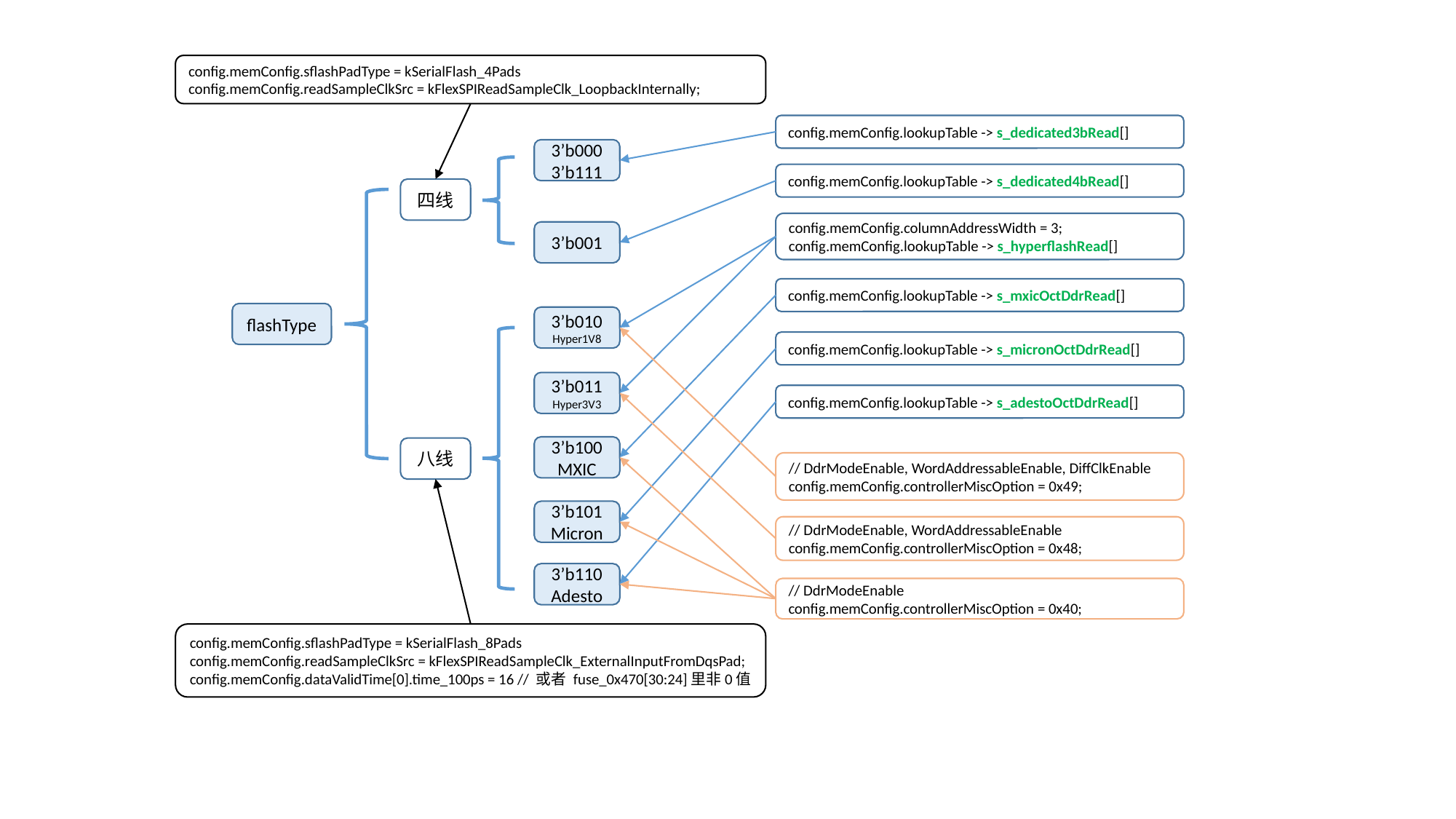

config.memConfig.sflashPadType = kSerialFlash_4Pads
config.memConfig.readSampleClkSrc = kFlexSPIReadSampleClk_LoopbackInternally;
config.memConfig.lookupTable -> s_dedicated3bRead[]
3’b000
3’b111

config.memConfig.lookupTable -> s_dedicated4bRead[]
四线

config.memConfig.columnAddressWidth = 3;
config.memConfig.lookupTable -> s_hyperflashRead[]
3’b001
config.memConfig.lookupTable -> s_mxicOctDdrRead[]
flashType
3’b010
Hyper1V8

config.memConfig.lookupTable -> s_micronOctDdrRead[]
3’b011
Hyper3V3
config.memConfig.lookupTable -> s_adestoOctDdrRead[]
3’b100
MXIC
八线
// DdrModeEnable, WordAddressableEnable, DiffClkEnable
config.memConfig.controllerMiscOption = 0x49;
3’b101
Micron
// DdrModeEnable, WordAddressableEnable
config.memConfig.controllerMiscOption = 0x48;
3’b110
Adesto
// DdrModeEnable
config.memConfig.controllerMiscOption = 0x40;
config.memConfig.sflashPadType = kSerialFlash_8Pads
config.memConfig.readSampleClkSrc = kFlexSPIReadSampleClk_ExternalInputFromDqsPad;
config.memConfig.dataValidTime[0].time_100ps = 16 // 或者 fuse_0x470[30:24]里非0值